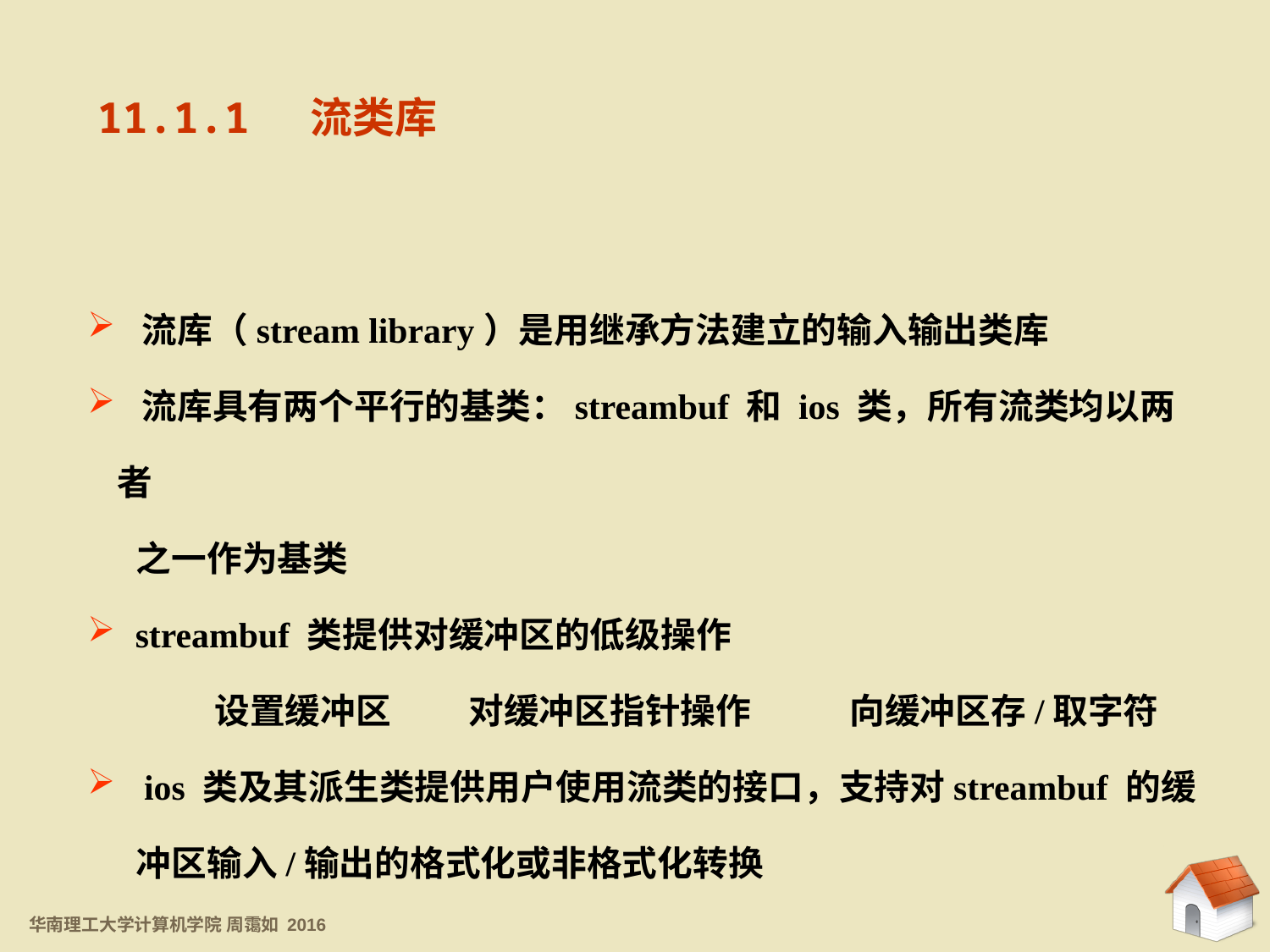

11.1.1  流类库
  流库（stream library）是用继承方法建立的输入输出类库
  流库具有两个平行的基类：streambuf 和 ios 类，所有流类均以两者
     之一作为基类
  streambuf 类提供对缓冲区的低级操作
	设置缓冲区	对缓冲区指针操作	向缓冲区存/取字符
   ios 类及其派生类提供用户使用流类的接口，支持对streambuf 的缓
     冲区输入/输出的格式化或非格式化转换